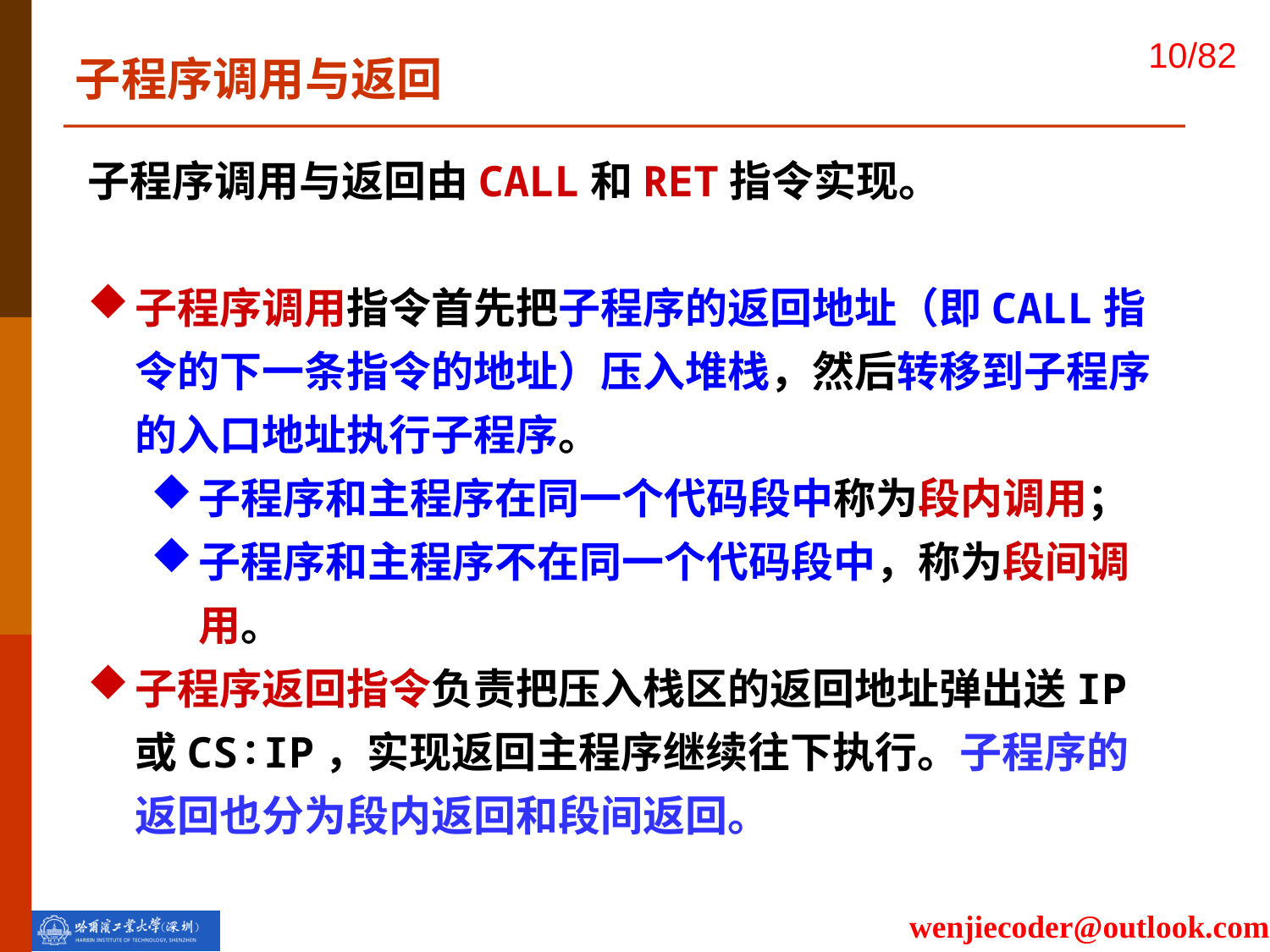

子程序调用与返回
子程序调用与返回由CALL和RET指令实现。

子程序调用指令首先把子程序的返回地址（即CALL指令的下一条指令的地址）压入堆栈，然后转移到子程序的入口地址执行子程序。
子程序和主程序在同一个代码段中称为段内调用；
子程序和主程序不在同一个代码段中，称为段间调用。
子程序返回指令负责把压入栈区的返回地址弹出送IP或CS∶IP，实现返回主程序继续往下执行。子程序的返回也分为段内返回和段间返回。